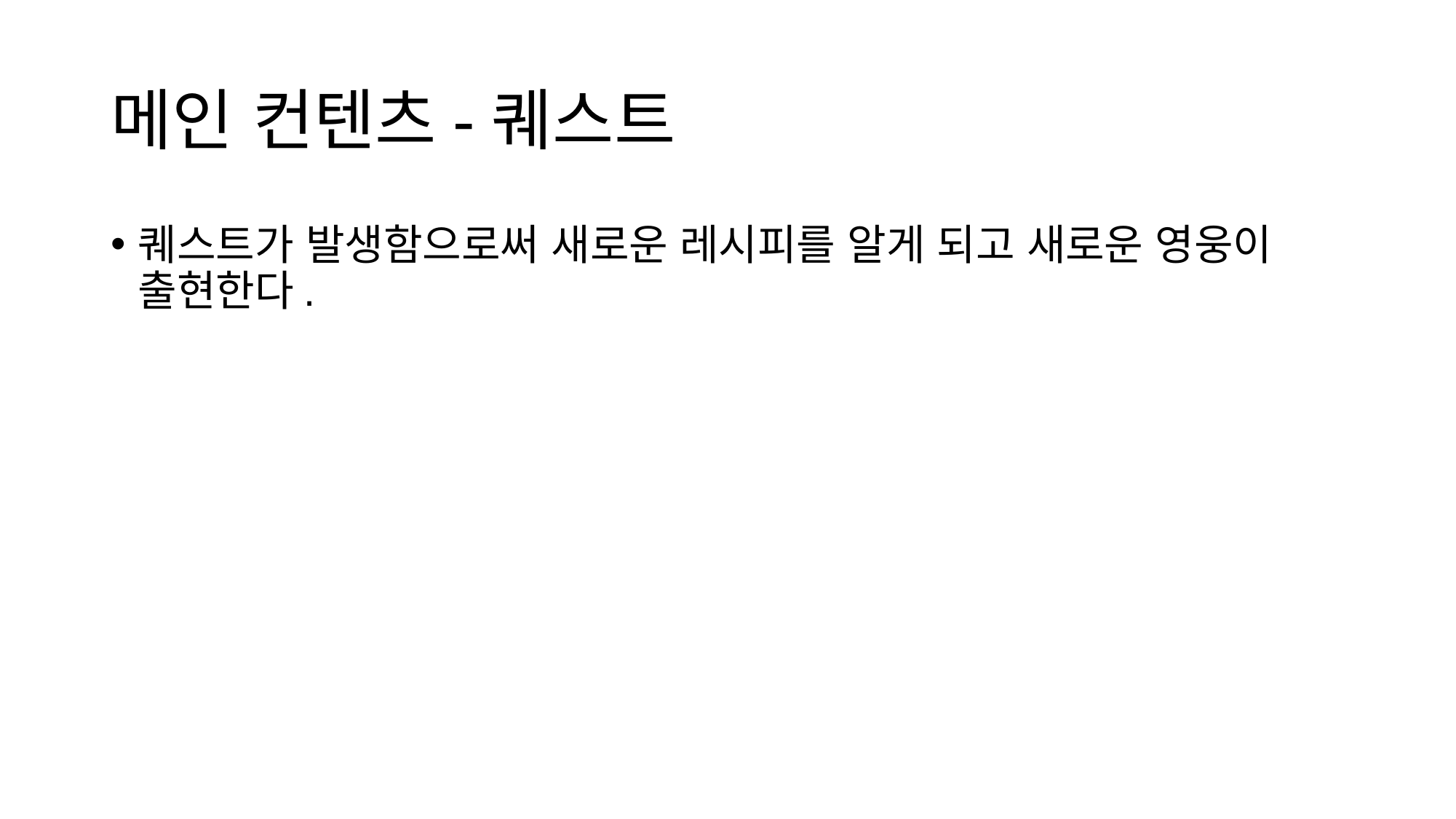

# 메인 컨텐츠-퀘스트
퀘스트가 발생함으로써 새로운 레시피를 알게 되고 새로운 영웅이 출현한다.